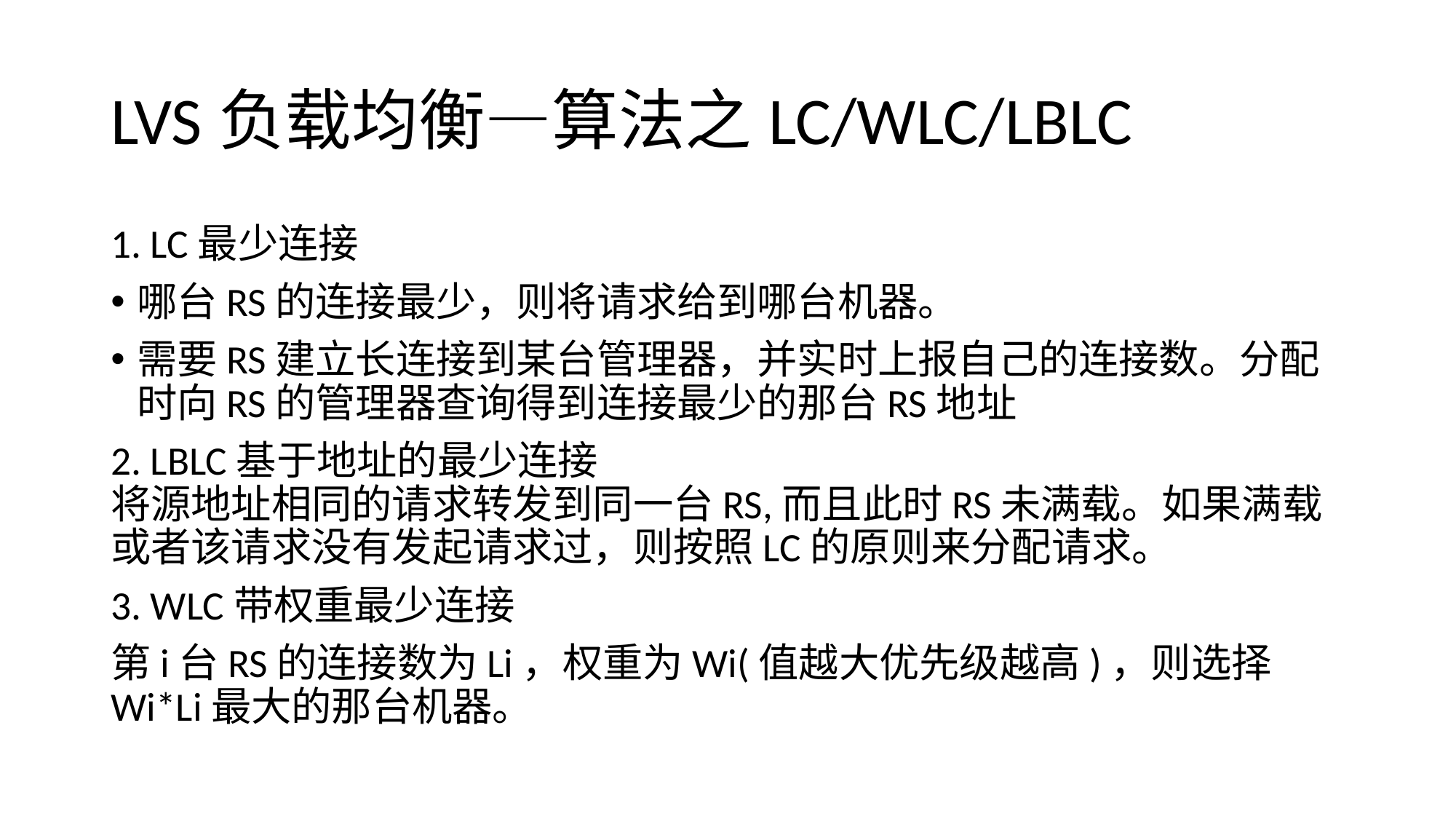

# LVS负载均衡—算法之LC/WLC/LBLC
1. LC最少连接
哪台RS的连接最少，则将请求给到哪台机器。
需要RS建立长连接到某台管理器，并实时上报自己的连接数。分配时向RS的管理器查询得到连接最少的那台RS地址
2. LBLC基于地址的最少连接
将源地址相同的请求转发到同一台RS,而且此时RS未满载。如果满载或者该请求没有发起请求过，则按照LC的原则来分配请求。
3. WLC带权重最少连接
第i台RS的连接数为Li，权重为Wi(值越大优先级越高)，则选择Wi*Li最大的那台机器。